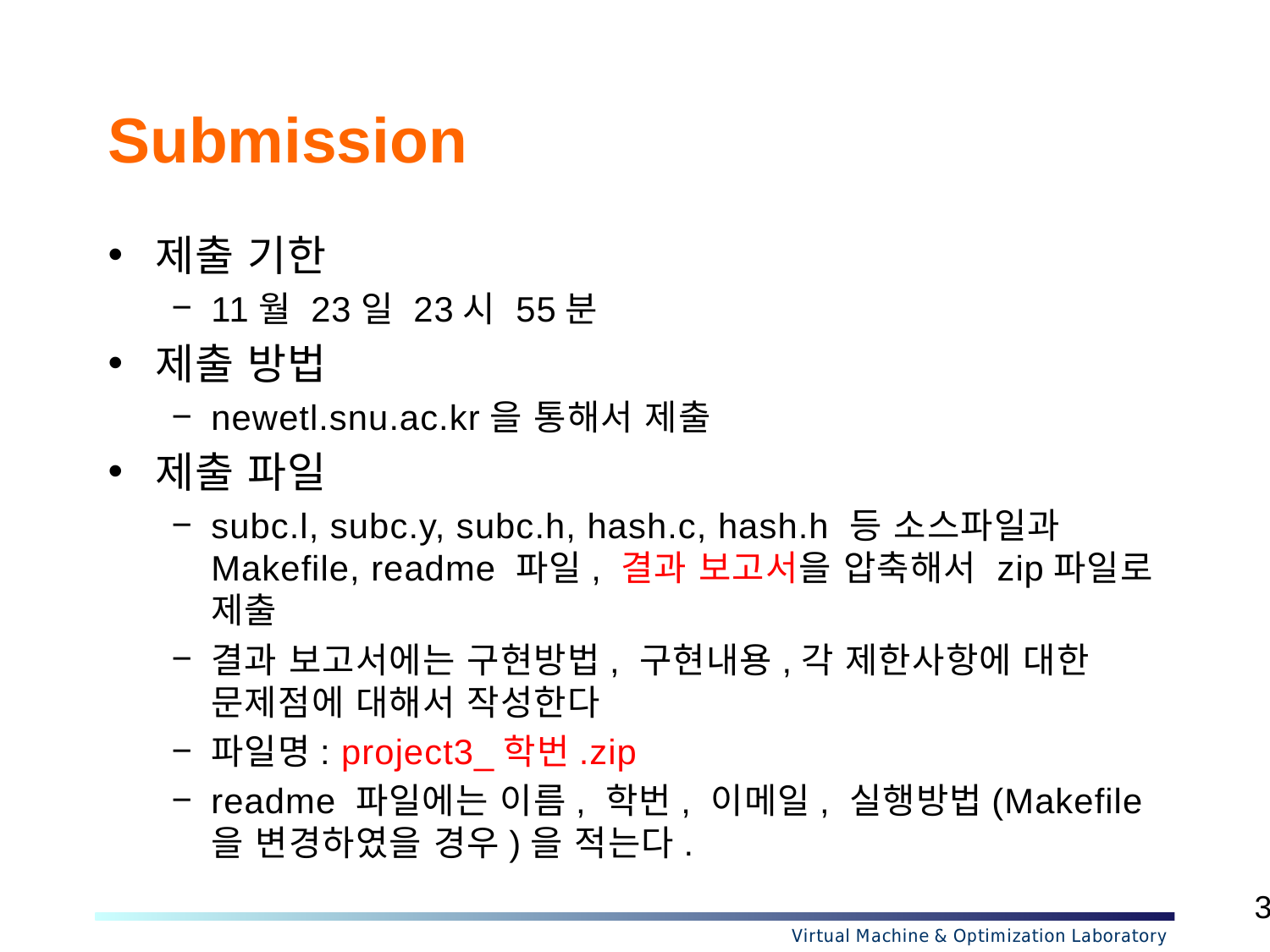

# Submission
제출 기한
11월 23일 23시 55분
제출 방법
newetl.snu.ac.kr을 통해서 제출
제출 파일
subc.l, subc.y, subc.h, hash.c, hash.h 등 소스파일과 Makefile, readme 파일, 결과 보고서을 압축해서 zip파일로 제출
결과 보고서에는 구현방법, 구현내용,각 제한사항에 대한  문제점에 대해서 작성한다
파일명: project3_학번.zip
readme 파일에는 이름, 학번, 이메일, 실행방법(Makefile을 변경하였을 경우)을 적는다.